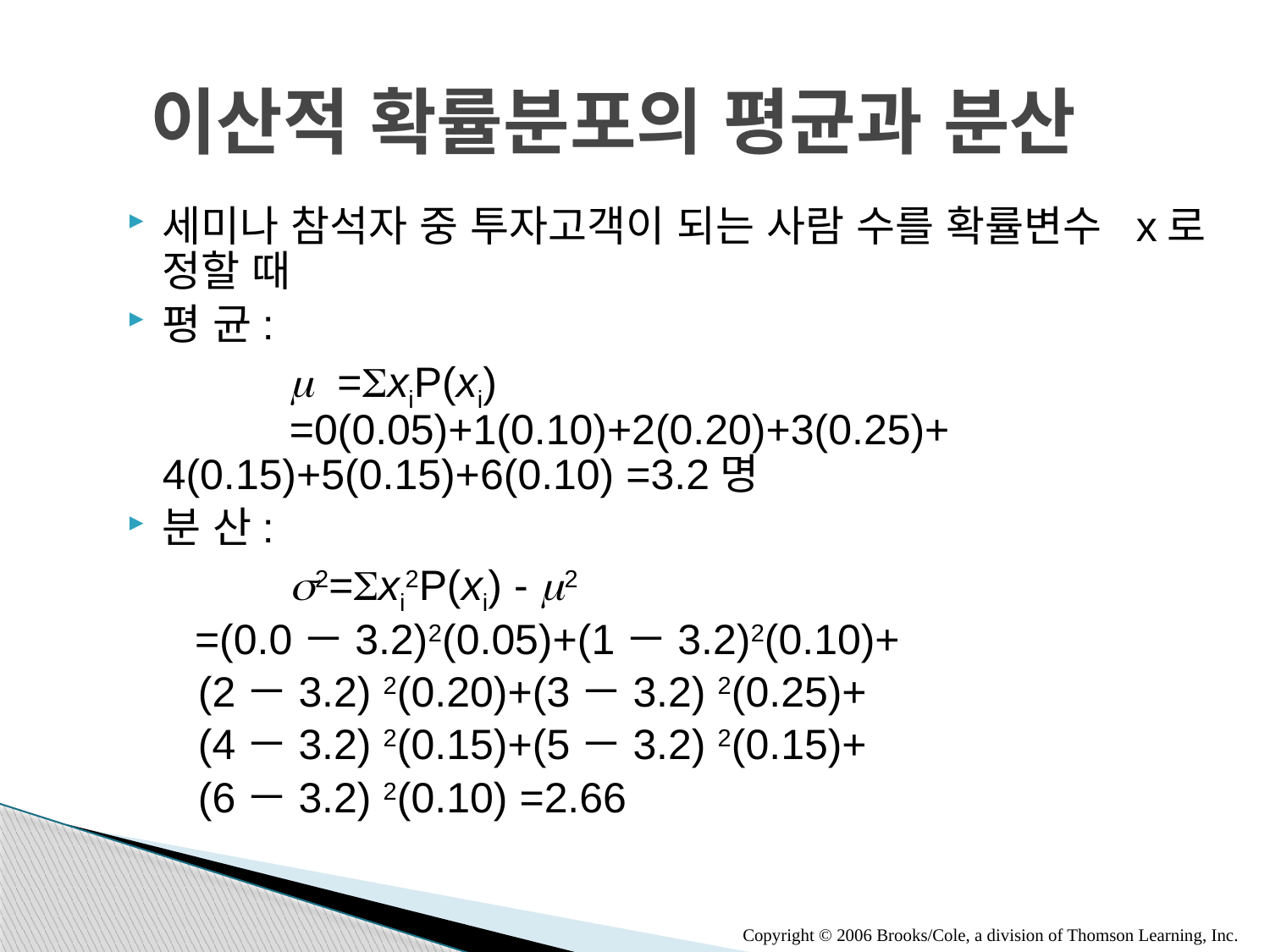

# 이산적 확률분포의 평균과 분산
세미나 참석자 중 투자고객이 되는 사람 수를 확률변수  x로 정할 때
평 균:
		μ  =ΣxiP(xi)		    					=0(0.05)+1(0.10)+2(0.20)+3(0.25)+ 	4(0.15)+5(0.15)+6(0.10) =3.2명
분 산:
		σ2=Σxi2P(xi) - μ2
          =(0.0－3.2)2(0.05)+(1－3.2)2(0.10)+
      (2－3.2) 2(0.20)+(3－3.2) 2(0.25)+
      (4－3.2) 2(0.15)+(5－3.2) 2(0.15)+
      (6－3.2) 2(0.10) =2.66